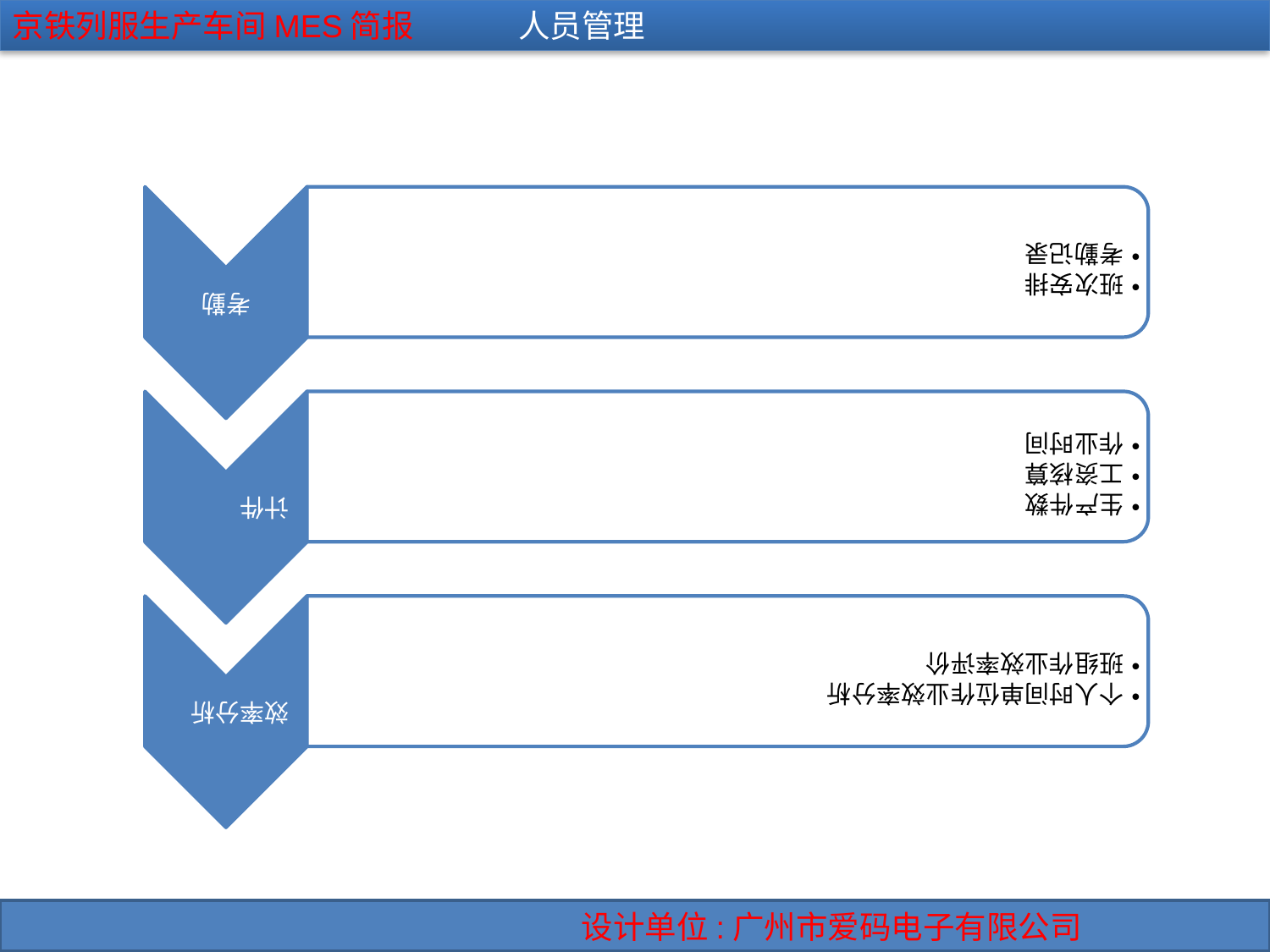

人员管理
考勤
班次安排
考勤记录
计件
生产件数
工资核算
作业时间
效率分析
个人时间单位作业效率分析
班组作业效率评价